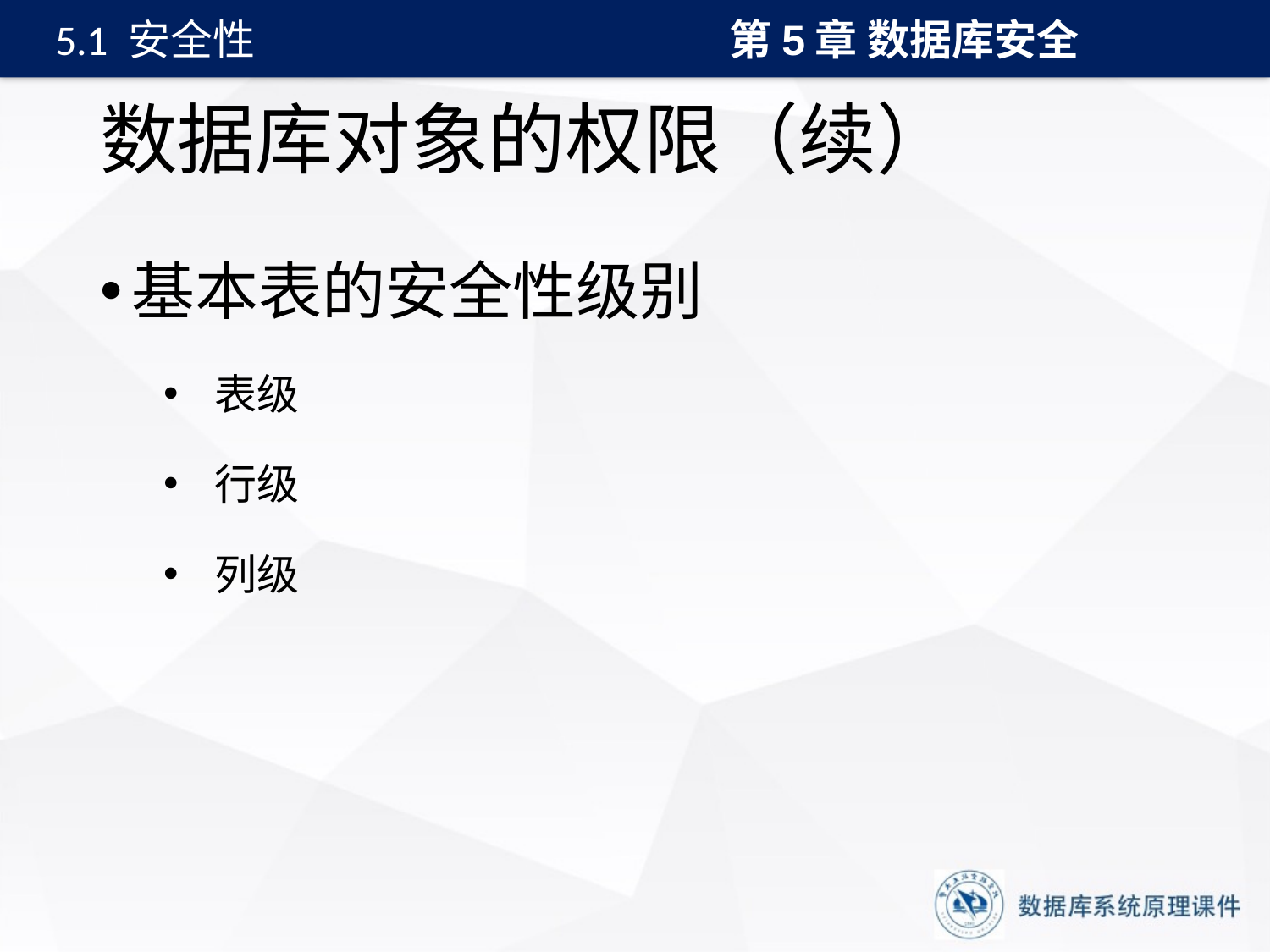

第5章 数据库安全
5.1 安全性
# 数据库对象的权限（续）
基本表的安全性级别
 表级
 行级
 列级